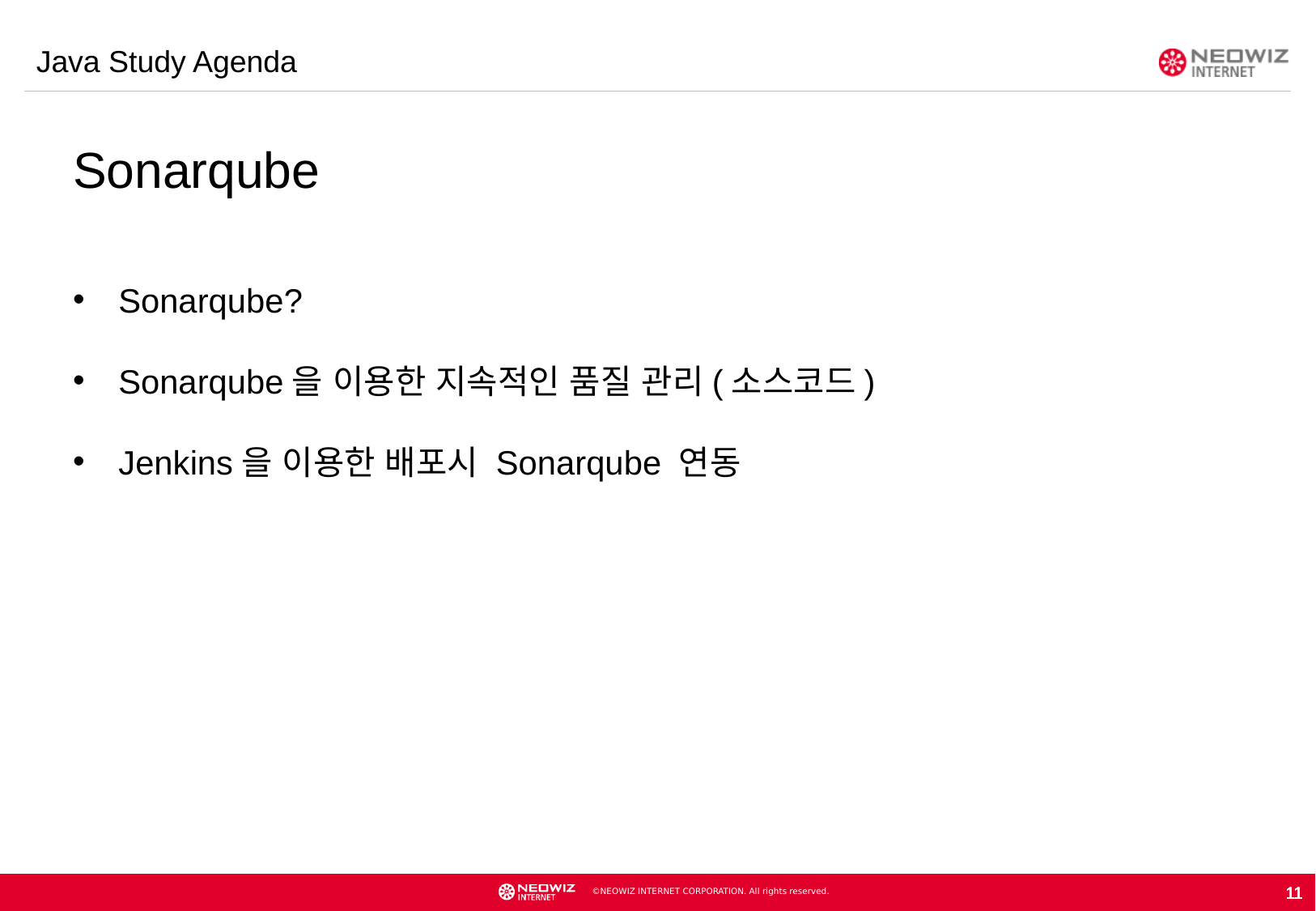

Java Study Agenda

Sonarqube

Sonarqube?

Sonarqube을 이용한 지속적인 품질 관리(소스코드)

Jenkins을 이용한 배포시 Sonarqube 연동
11
11
11
11
11
11